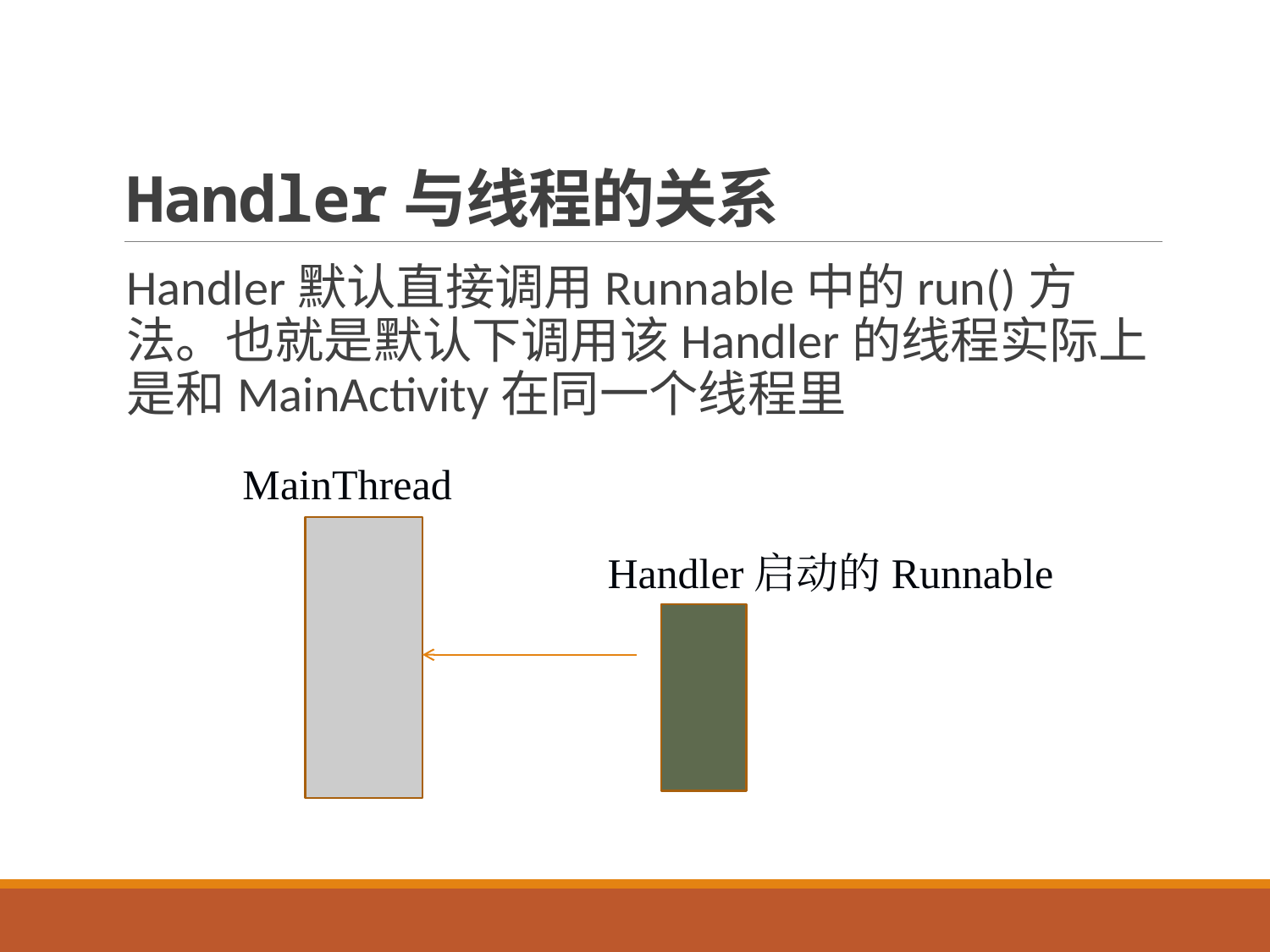

# Handler与线程的关系
Handler默认直接调用Runnable中的run()方法。也就是默认下调用该Handler的线程实际上是和MainActivity在同一个线程里

MainThread

Handler启动的Runnable